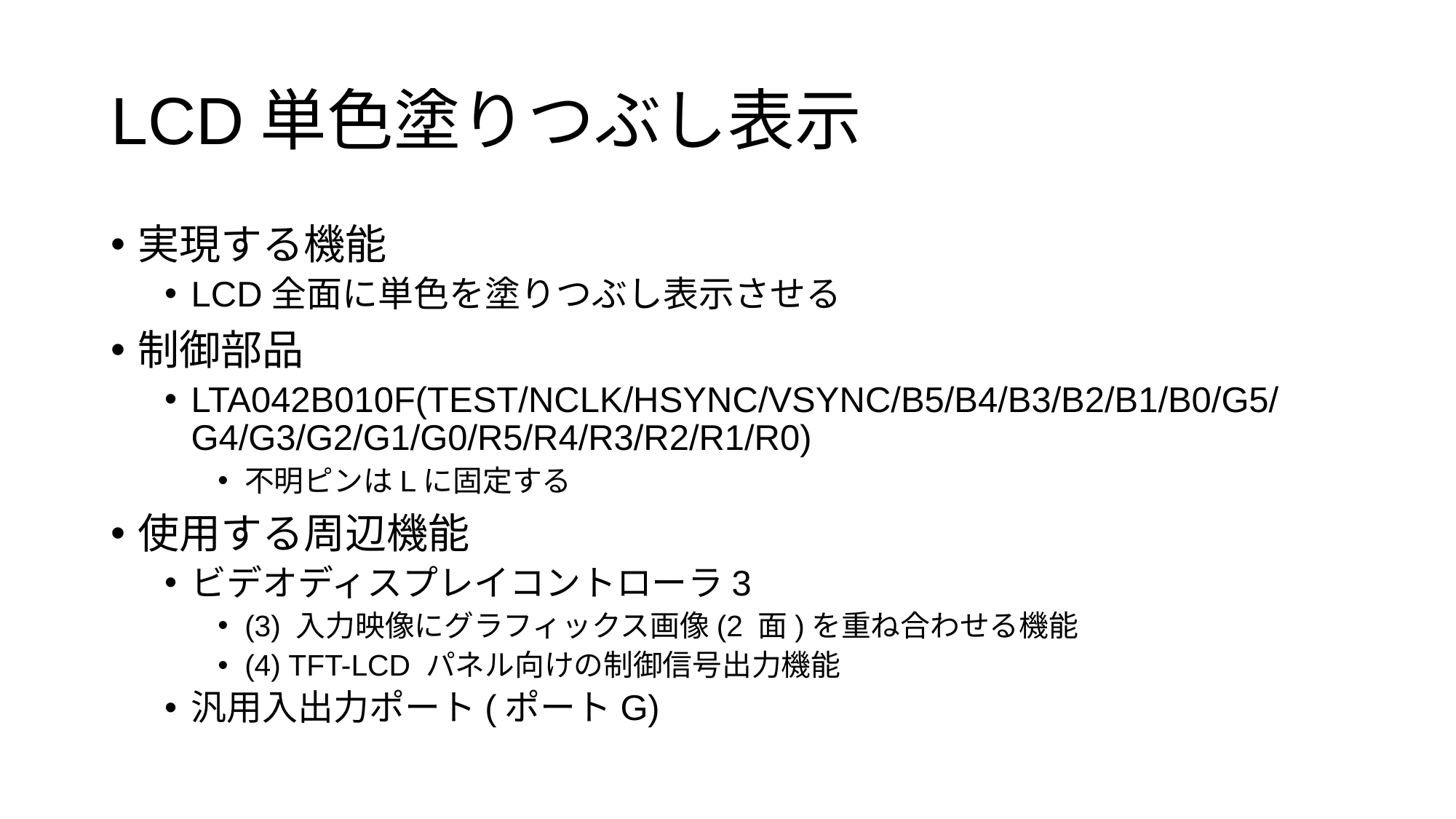

# LCD単色塗りつぶし表示
実現する機能
LCD全面に単色を塗りつぶし表示させる
制御部品
LTA042B010F(TEST/NCLK/HSYNC/VSYNC/B5/B4/B3/B2/B1/B0/G5/G4/G3/G2/G1/G0/R5/R4/R3/R2/R1/R0)
不明ピンはLに固定する
使用する周辺機能
ビデオディスプレイコントローラ3
(3) 入力映像にグラフィックス画像(2 面)を重ね合わせる機能
(4) TFT-LCD パネル向けの制御信号出力機能
汎用入出力ポート(ポートG)